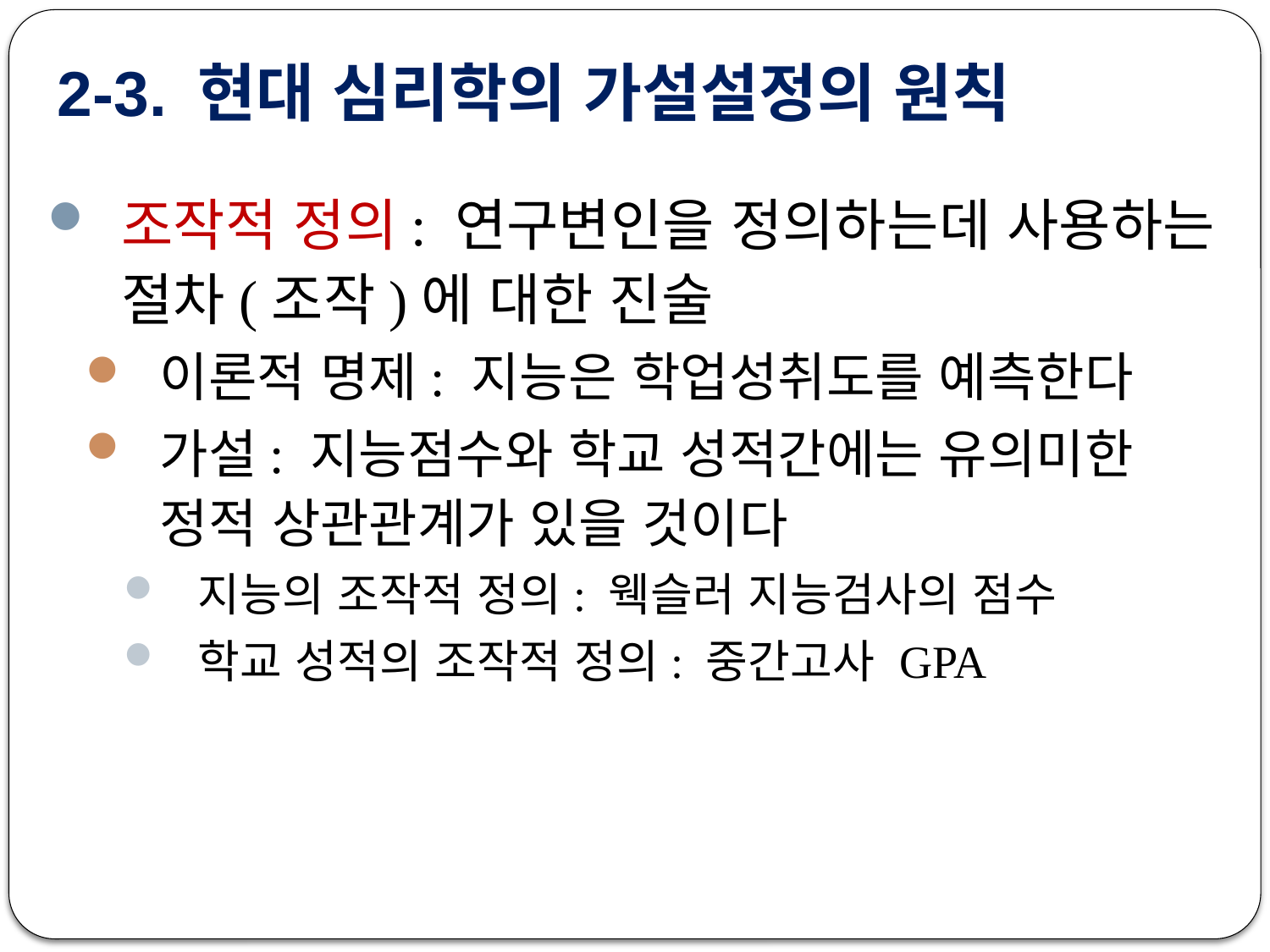

# 2-3. 현대 심리학의 가설설정의 원칙
조작적 정의: 연구변인을 정의하는데 사용하는 절차(조작)에 대한 진술
이론적 명제: 지능은 학업성취도를 예측한다
가설: 지능점수와 학교 성적간에는 유의미한 정적 상관관계가 있을 것이다
지능의 조작적 정의: 웩슬러 지능검사의 점수
학교 성적의 조작적 정의: 중간고사 GPA